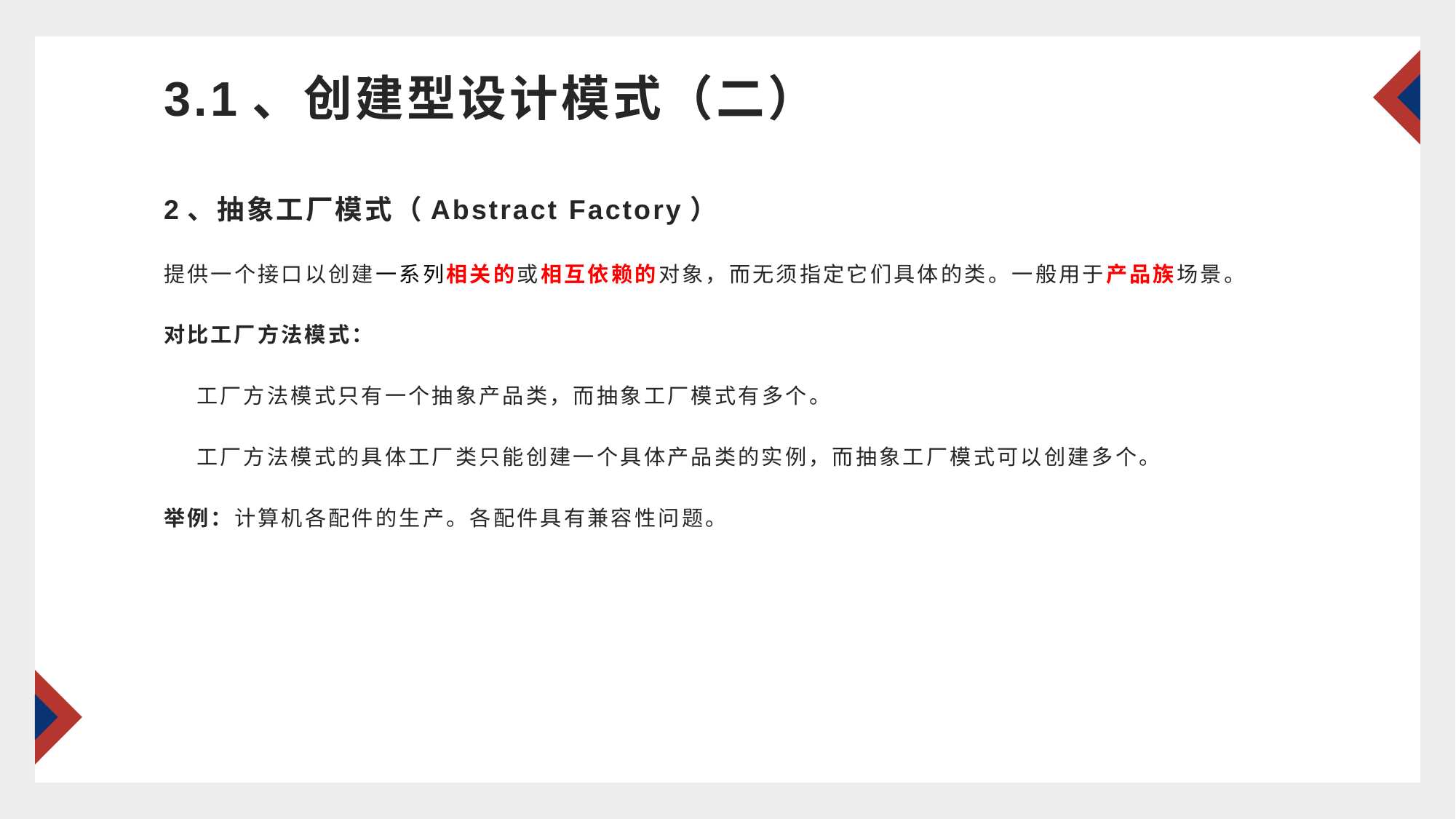

# 3.1、创建型设计模式（二）
2、抽象工厂模式（Abstract Factory）
提供一个接口以创建一系列相关的或相互依赖的对象，而无须指定它们具体的类。一般用于产品族场景。
对比工厂方法模式：
    工厂方法模式只有一个抽象产品类，而抽象工厂模式有多个。
    工厂方法模式的具体工厂类只能创建一个具体产品类的实例，而抽象工厂模式可以创建多个。
举例：计算机各配件的生产。各配件具有兼容性问题。